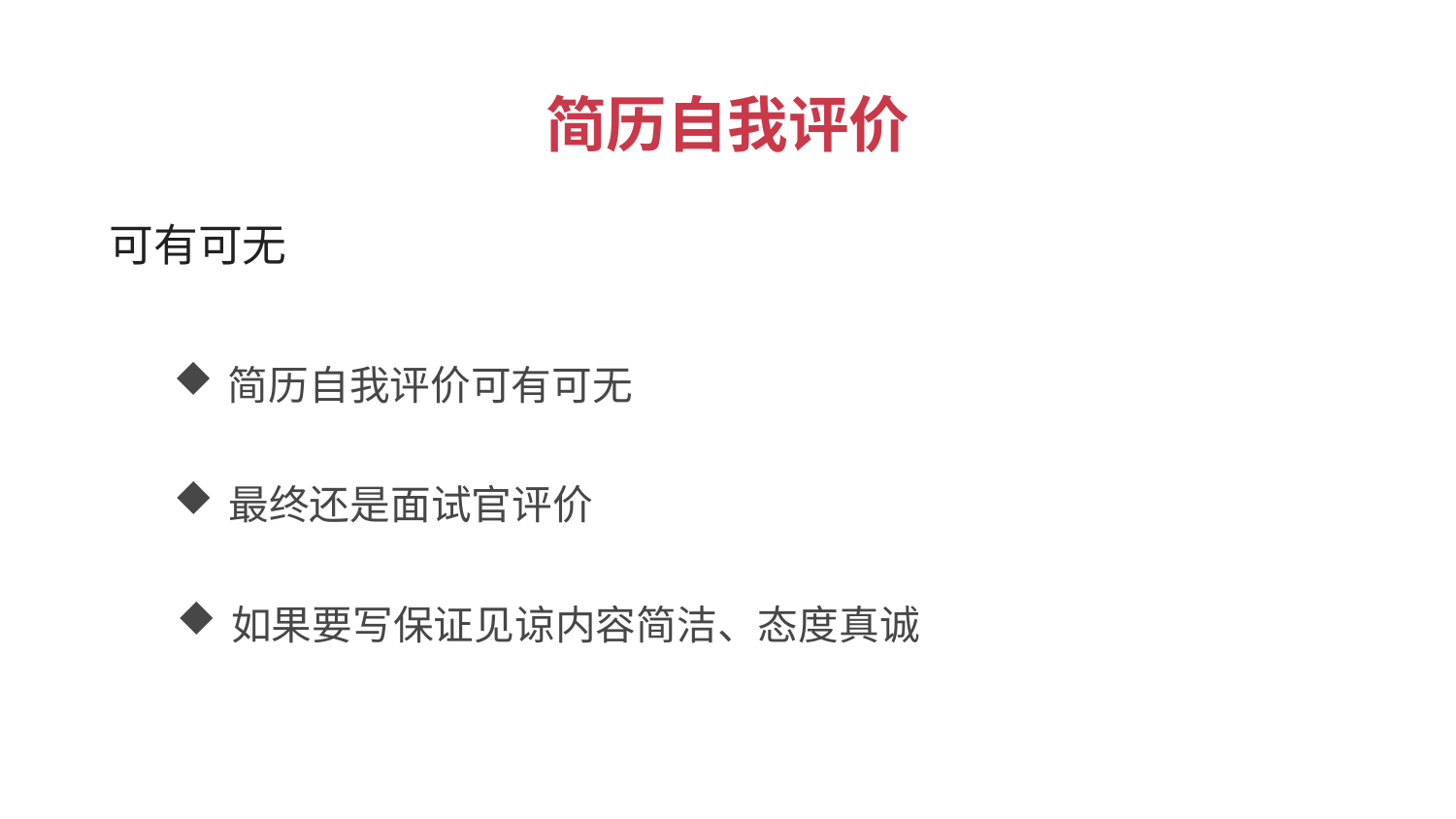

简历自我评价
 可有可无
简历自我评价可有可无
最终还是面试官评价
如果要写保证见谅内容简洁、态度真诚